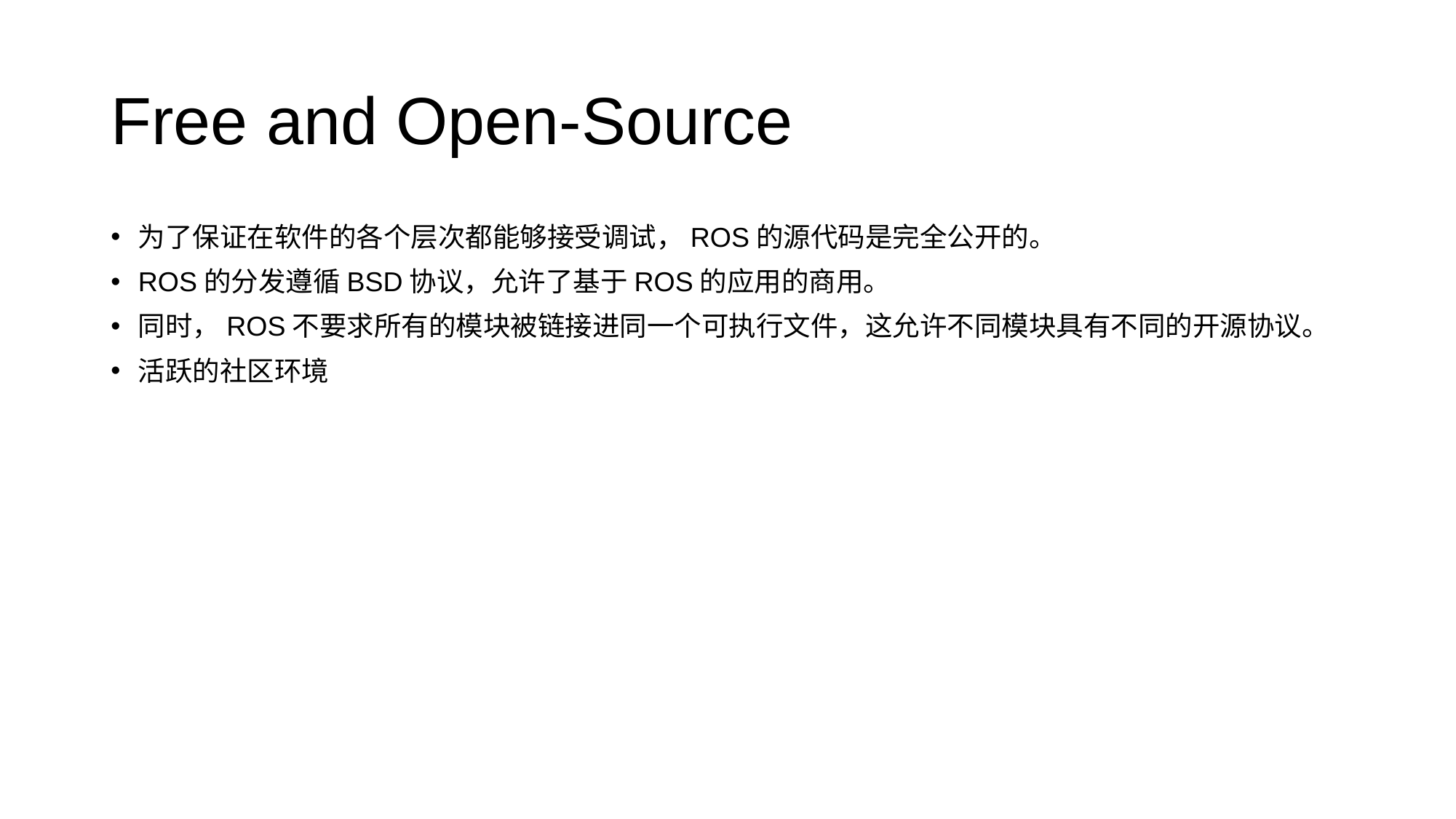

# Free and Open-Source
为了保证在软件的各个层次都能够接受调试，ROS的源代码是完全公开的。
ROS的分发遵循BSD协议，允许了基于ROS的应用的商用。
同时，ROS不要求所有的模块被链接进同一个可执行文件，这允许不同模块具有不同的开源协议。
活跃的社区环境